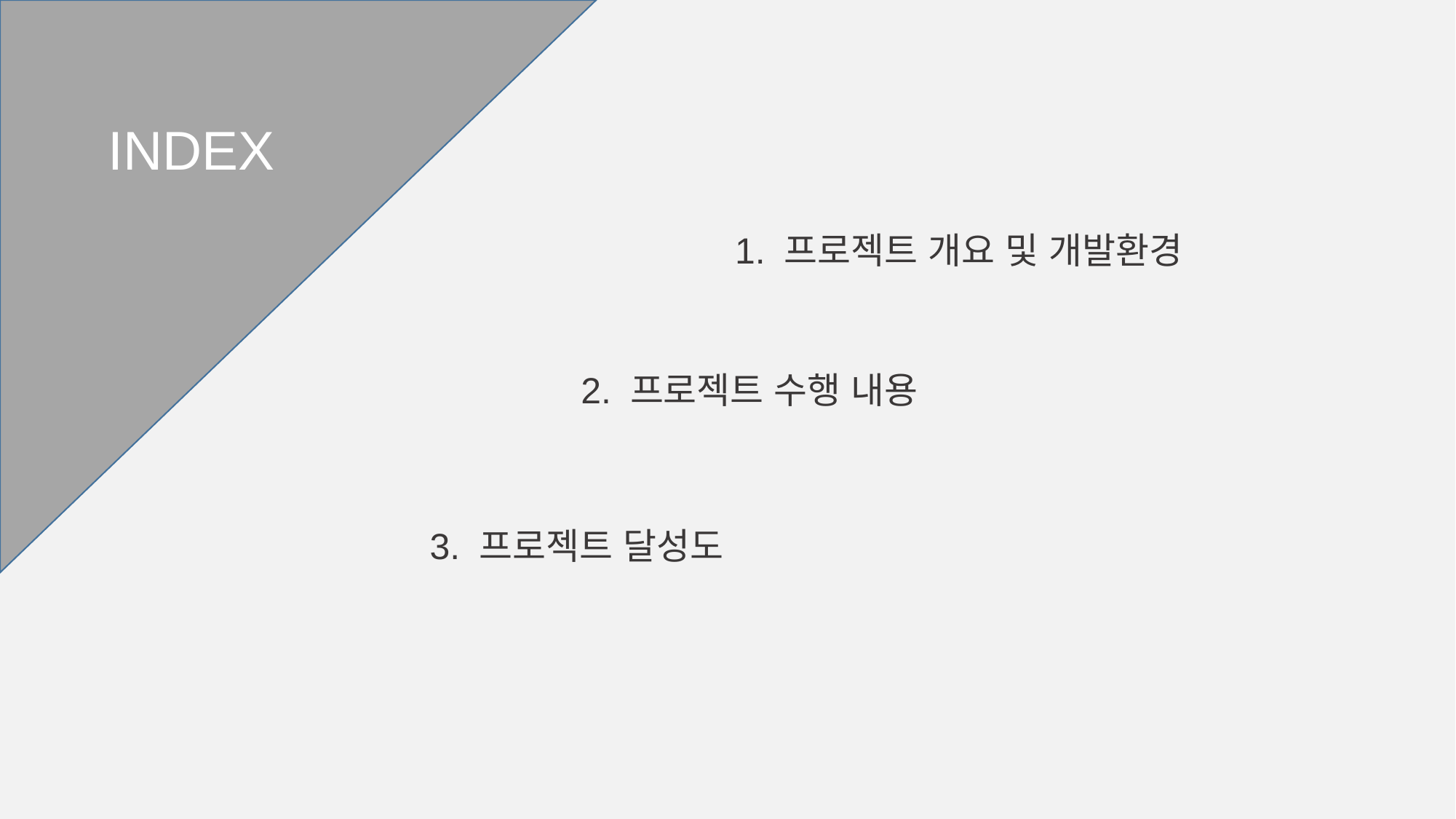

INDEX
1. 프로젝트 개요 및 개발환경
2. 프로젝트 수행 내용
3. 프로젝트 달성도